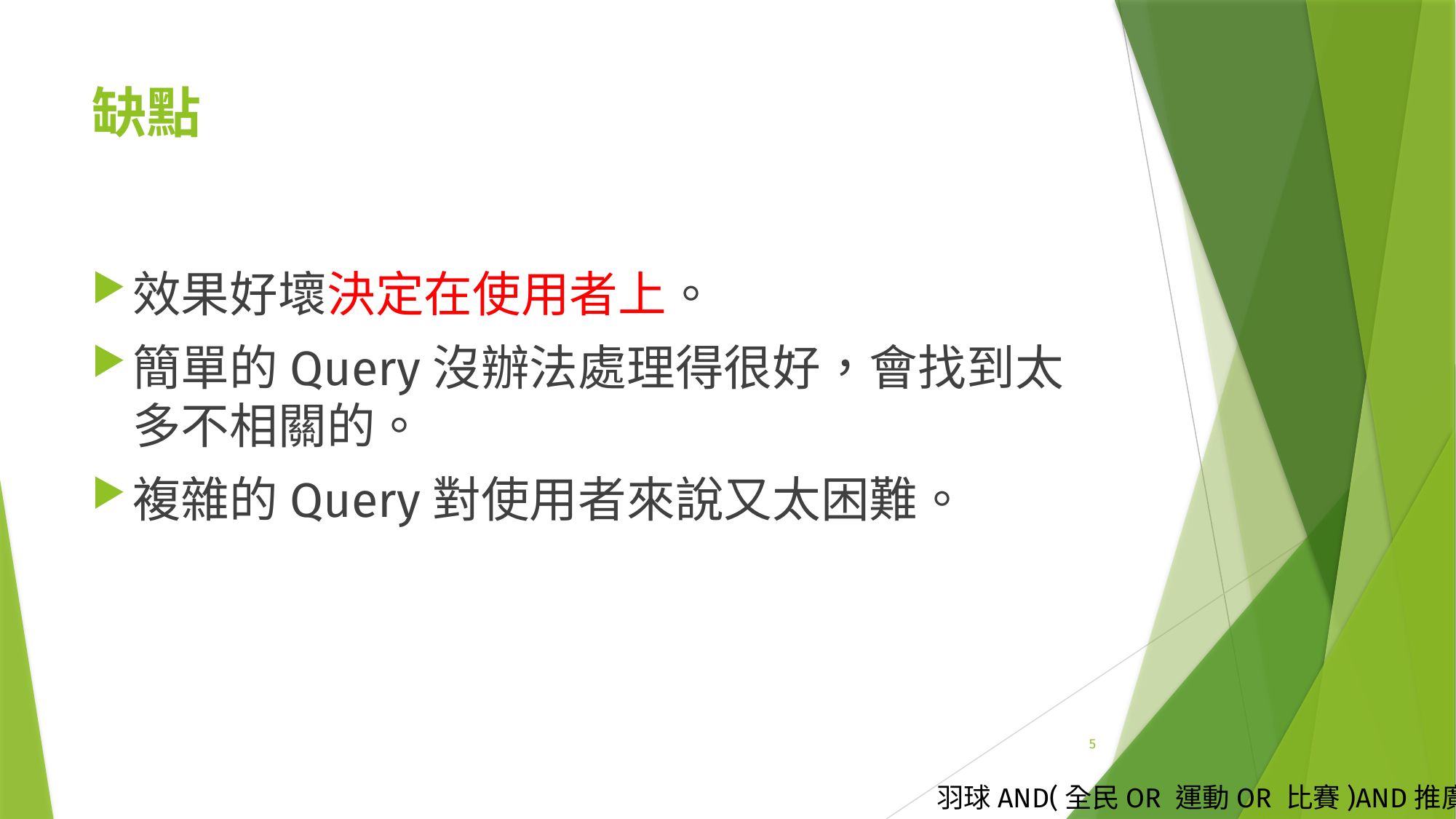

# 缺點
效果好壞決定在使用者上。
簡單的Query沒辦法處理得很好，會找到太多不相關的。
複雜的Query對使用者來說又太困難。

5